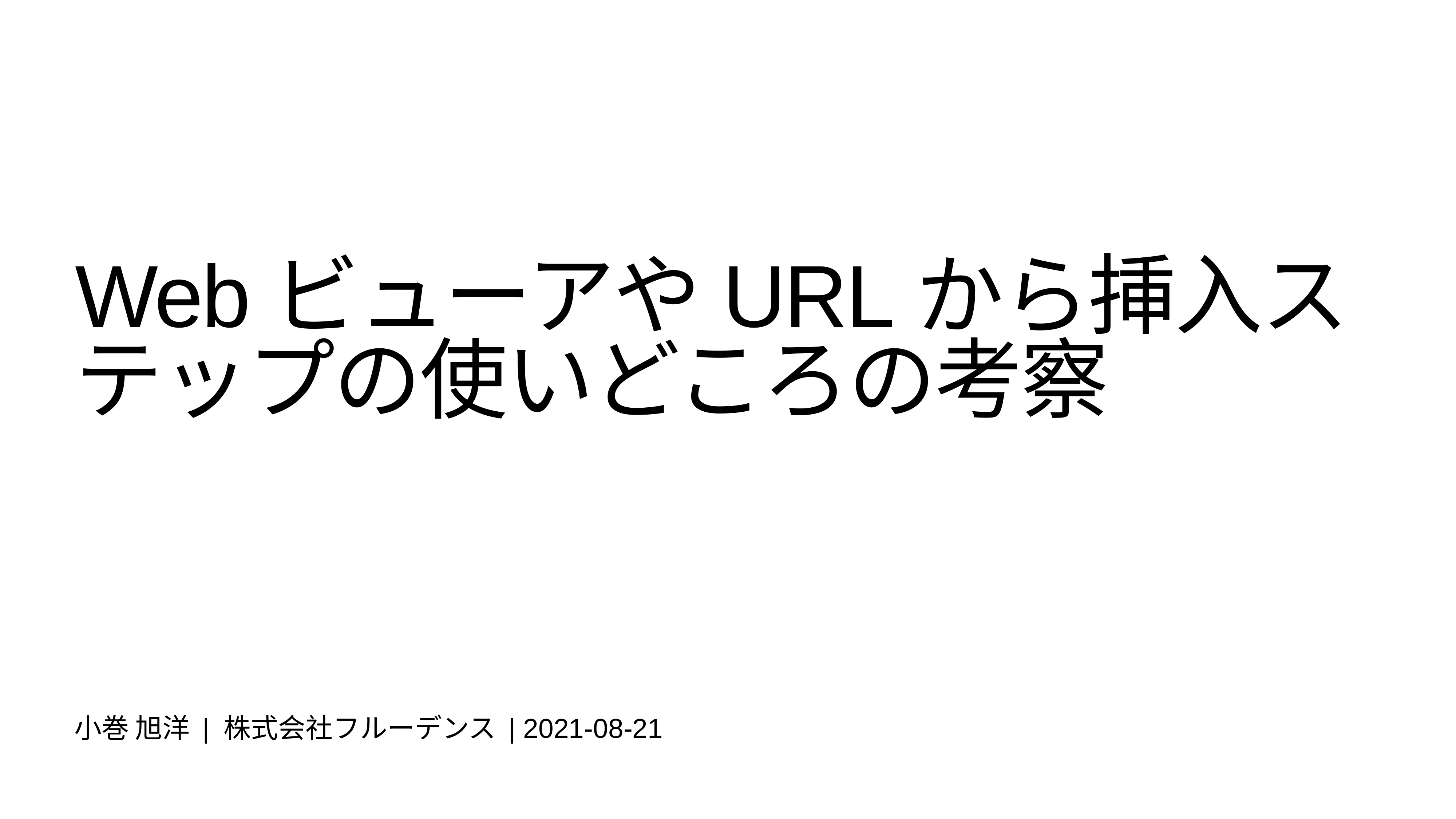

# WebビューアやURLから挿入ステップの使いどころの考察
小巻 旭洋 | 株式会社フルーデンス | 2021-08-21